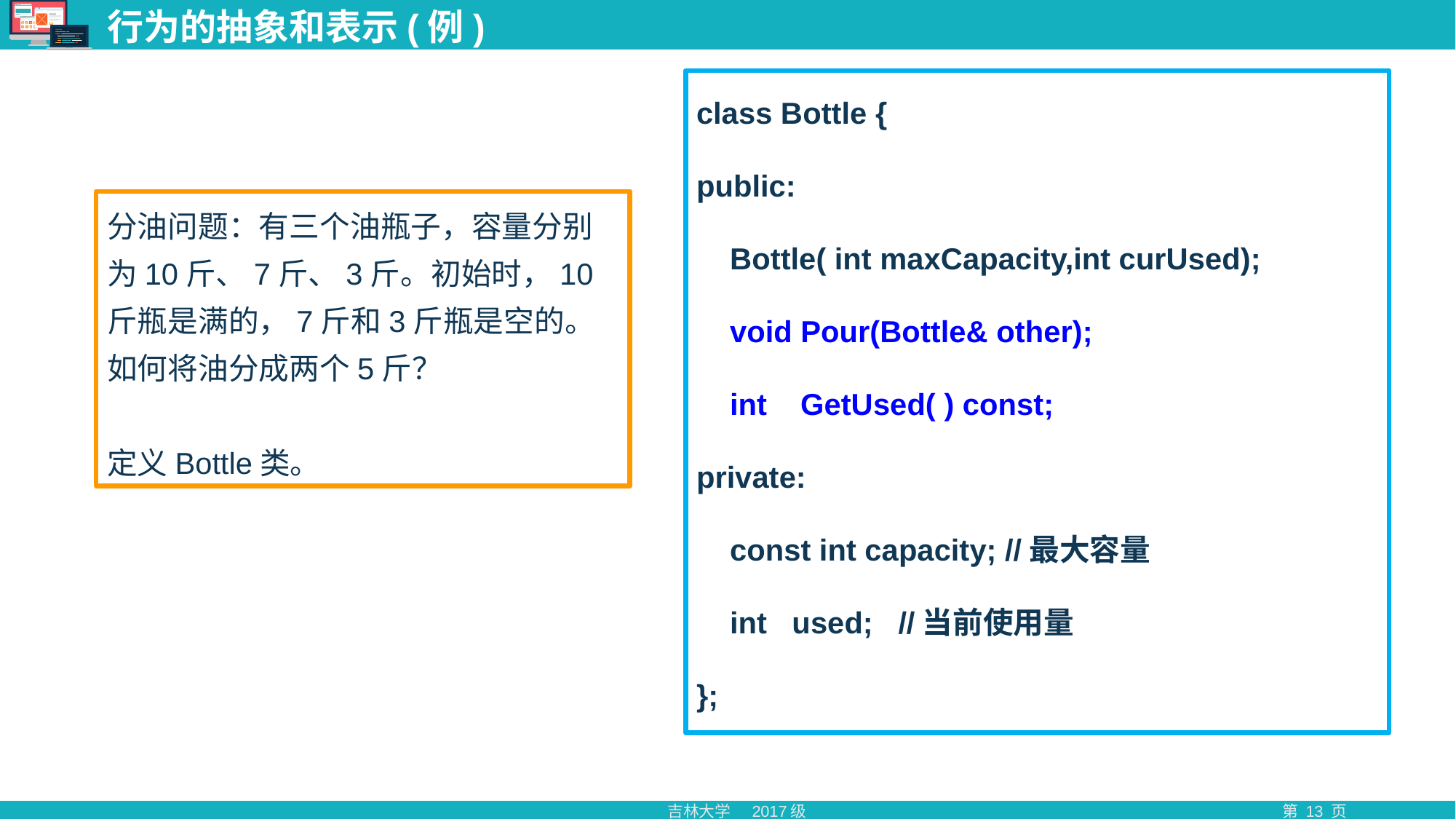

# 行为的抽象和表示(例)
class Bottle {
public:
    Bottle( int maxCapacity,int curUsed);
    void Pour(Bottle& other);
    int    GetUsed( ) const;
private:
    const int capacity; //最大容量
    int   used;   //当前使用量
};
分油问题：有三个油瓶子，容量分别为10斤、7斤、3斤。初始时，10斤瓶是满的，7斤和3斤瓶是空的。如何将油分成两个5斤？

定义Bottle类。